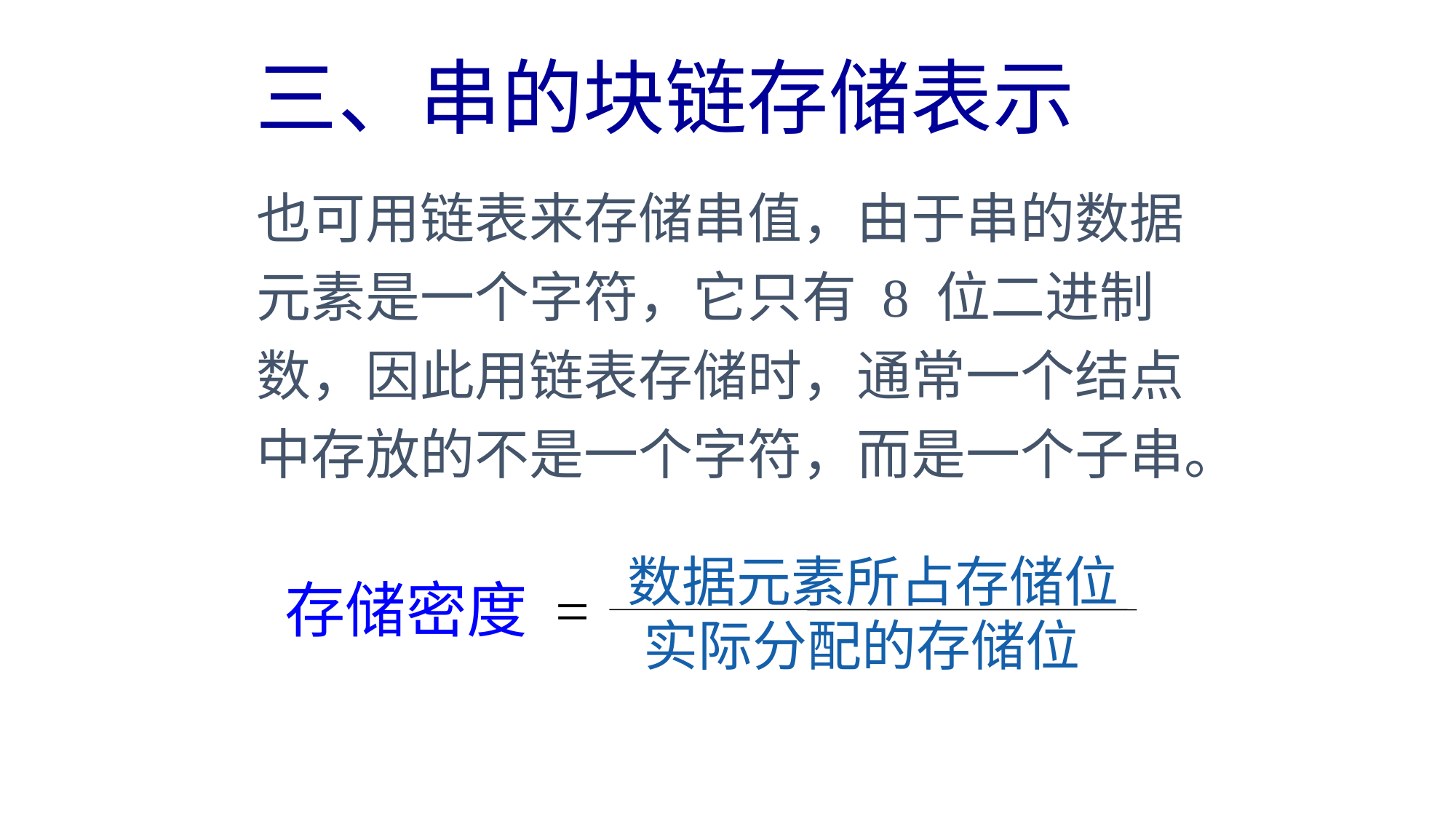

三、串的块链存储表示
也可用链表来存储串值，由于串的数据元素是一个字符，它只有 8 位二进制数，因此用链表存储时，通常一个结点中存放的不是一个字符，而是一个子串。
数据元素所占存储位
存储密度 =
实际分配的存储位